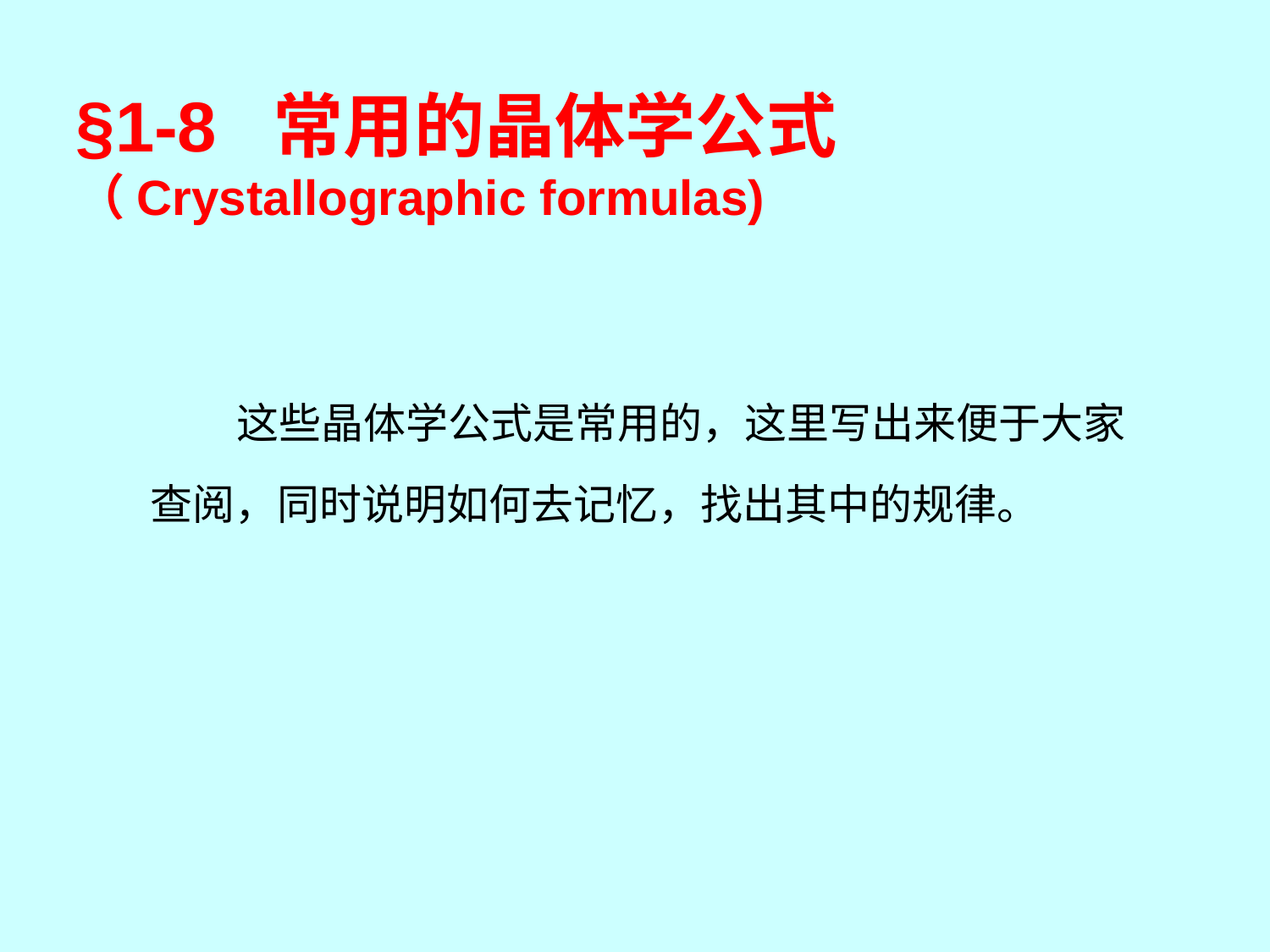

§1-8  常用的晶体学公式
（Crystallographic formulas)
        这些晶体学公式是常用的，这里写出来便于大家查阅，同时说明如何去记忆，找出其中的规律。